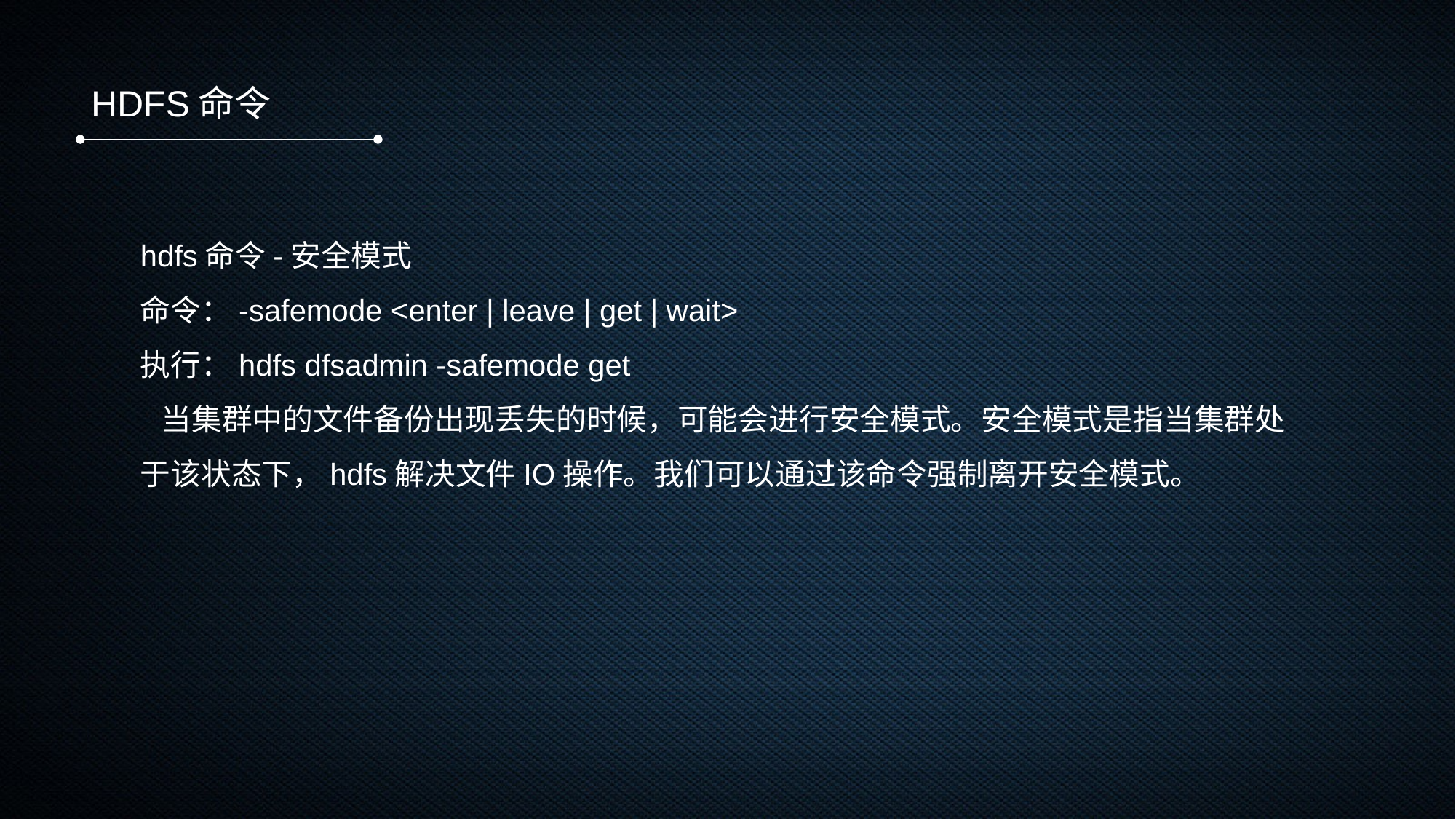

HDFS命令
hdfs命令-安全模式
命令：-safemode <enter | leave | get | wait>
执行：hdfs dfsadmin -safemode get
  当集群中的文件备份出现丢失的时候，可能会进行安全模式。安全模式是指当集群处于该状态下，hdfs解决文件IO操作。我们可以通过该命令强制离开安全模式。